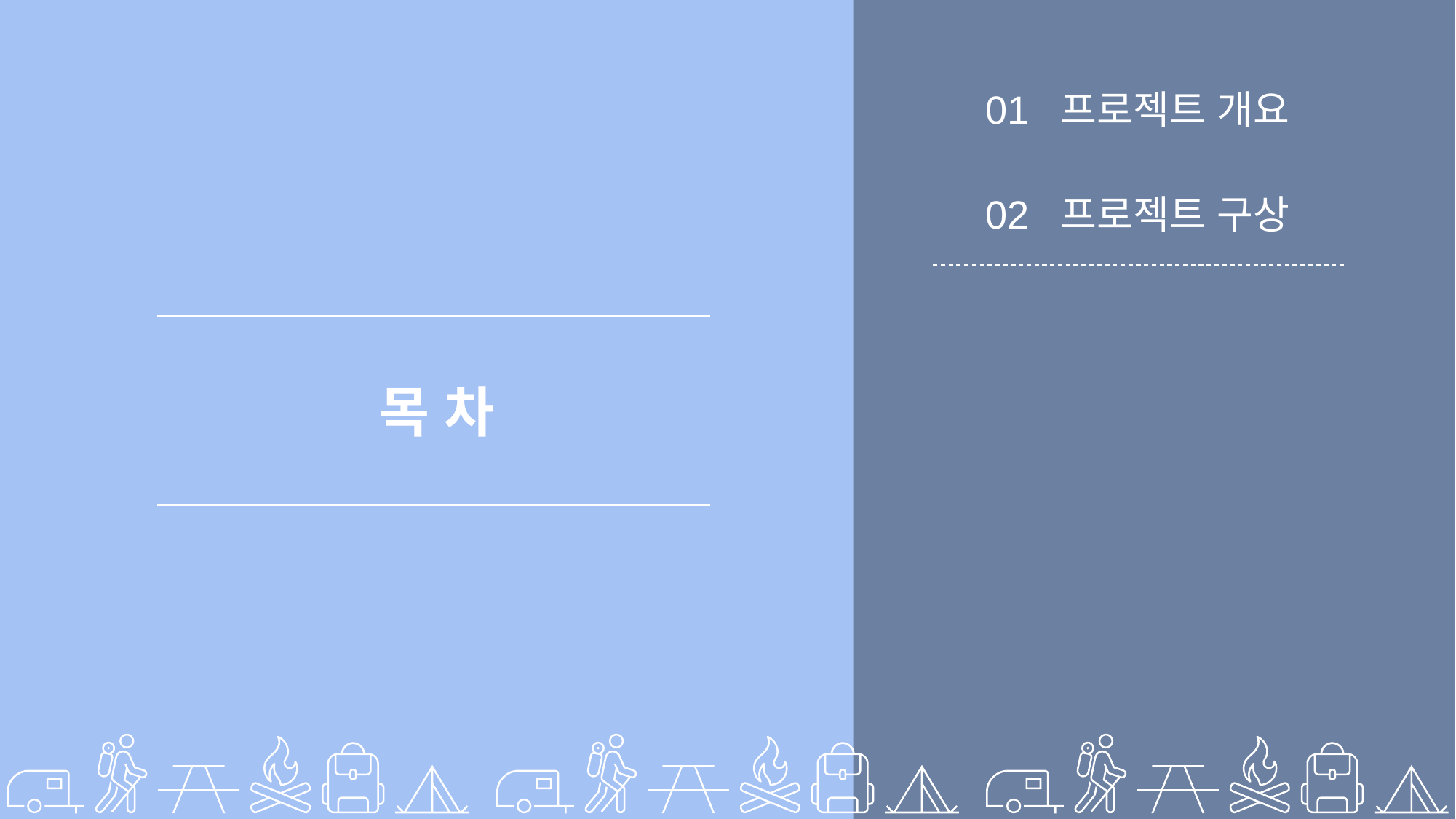

01  프로젝트 개요
02  프로젝트 구상
목 차